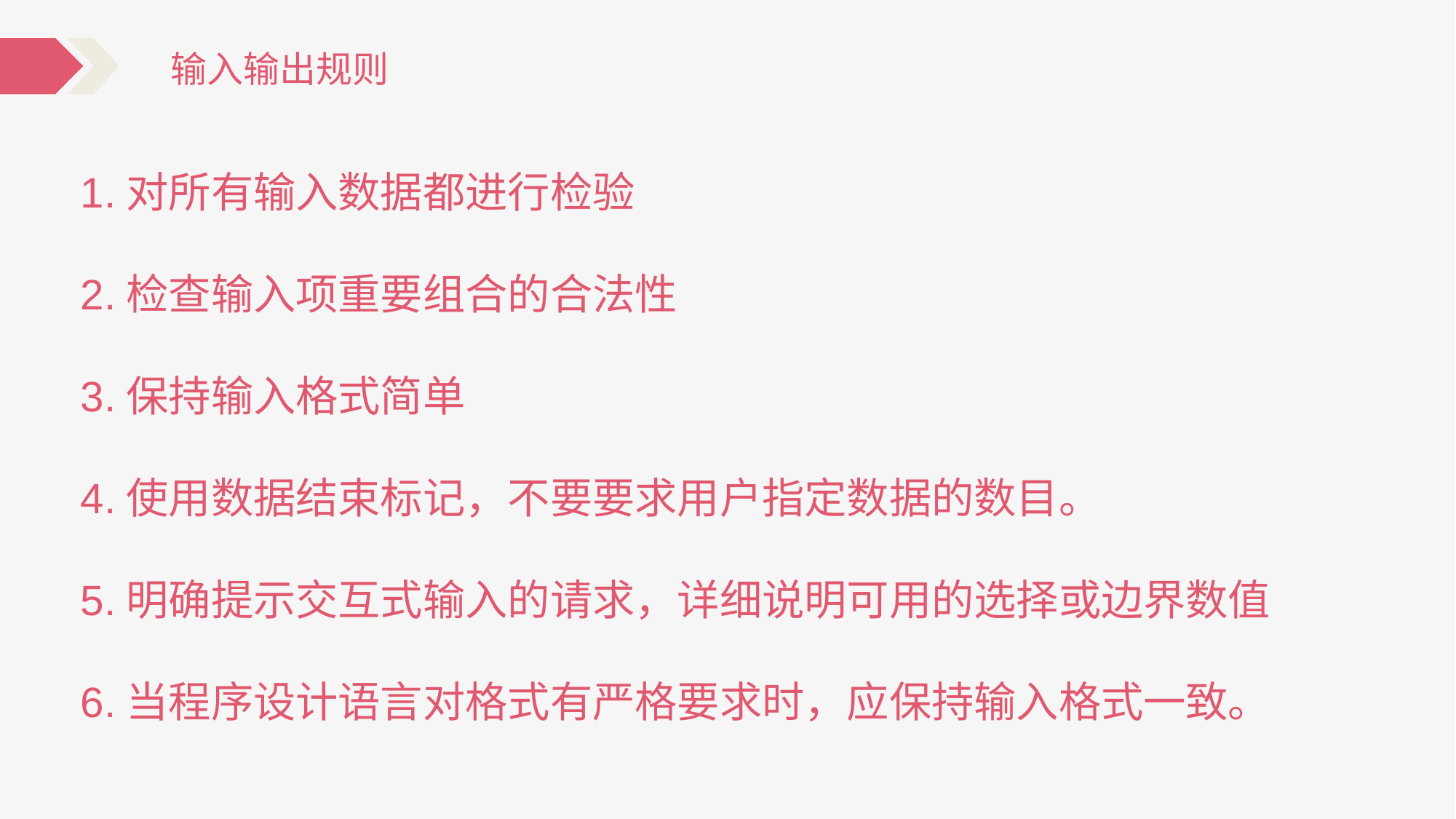

输入输出规则
1.对所有输入数据都进行检验

2.检查输入项重要组合的合法性

3.保持输入格式简单

4.使用数据结束标记，不要要求用户指定数据的数目。

5.明确提示交互式输入的请求，详细说明可用的选择或边界数值

6.当程序设计语言对格式有严格要求时，应保持输入格式一致。